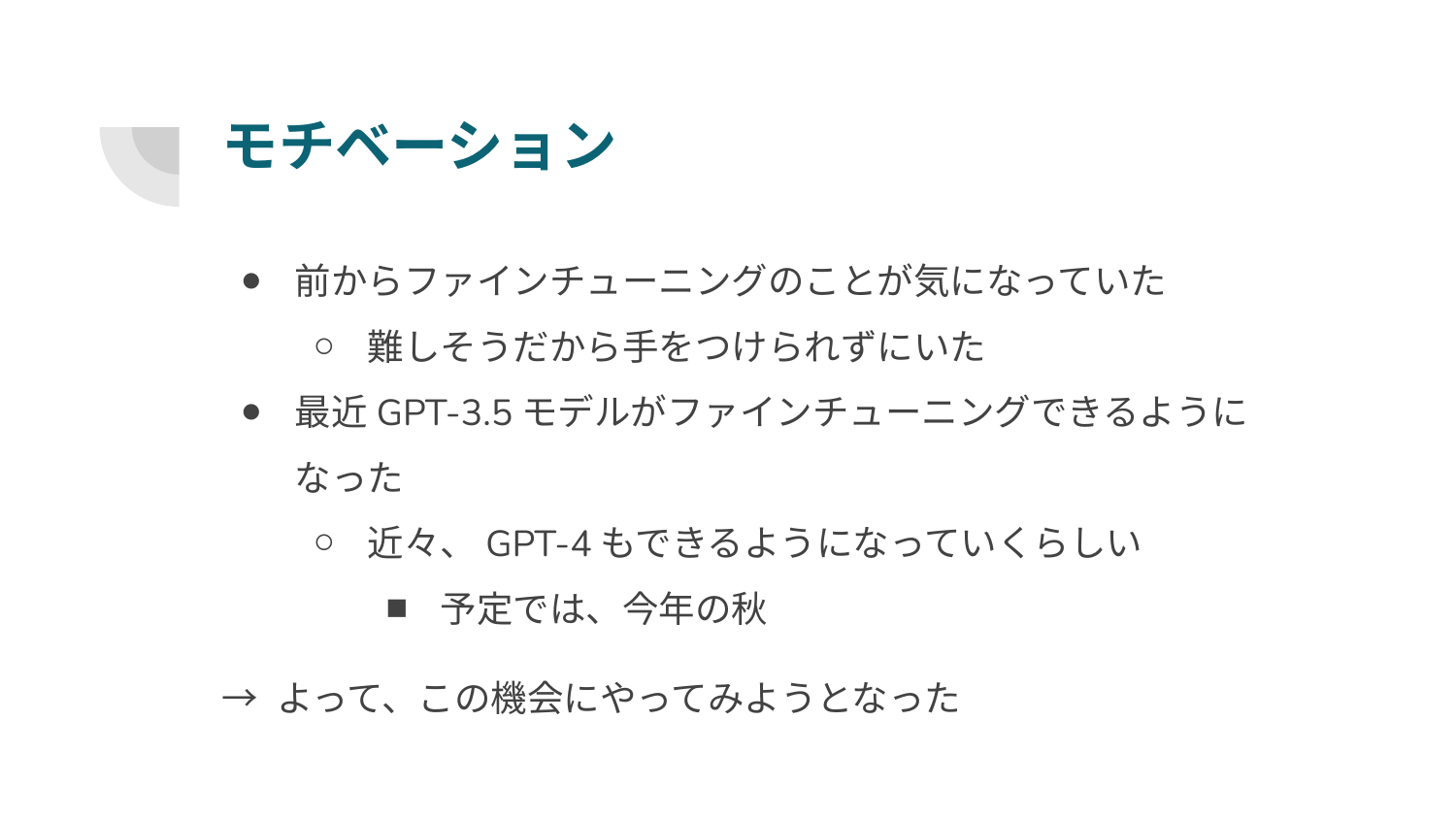

# モチベーション
前からファインチューニングのことが気になっていた
難しそうだから手をつけられずにいた
最近GPT-3.5モデルがファインチューニングできるようになった
近々、GPT-4もできるようになっていくらしい
予定では、今年の秋
→ よって、この機会にやってみようとなった